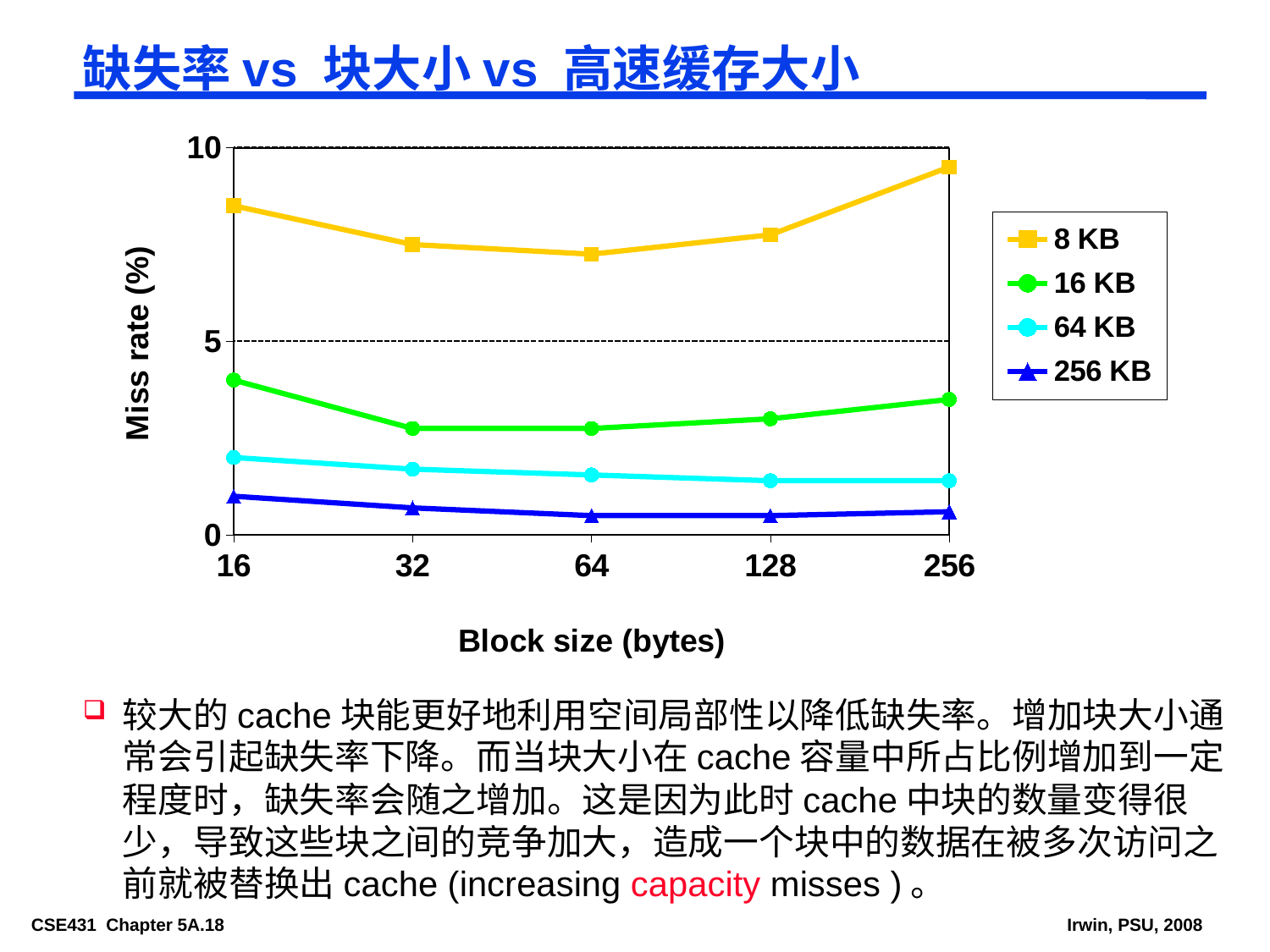

# 缺失率vs 块大小vs 高速缓存大小

### Chart

| Category | 8 KB | 16 KB | 64 KB | 256 KB |
|---|---|---|---|---|
| 16 | 8.5 | 4.0 | 2.0 | 1.0 |
| 32 | 7.5 | 2.75 | 1.7000000000000026 | 0.7000000000000006 |
| 64 | 7.25 | 2.75 | 1.55 | 0.5 |
| 128 | 7.75 | 3.0 | 1.4 | 0.5 |
| 256 | 9.5 | 3.5 | 1.4 | 0.6000000000000006 |
较大的cache块能更好地利用空间局部性以降低缺失率。增加块大小通常会引起缺失率下降。而当块大小在cache容量中所占比例增加到一定程度时，缺失率会随之增加。这是因为此时cache中块的数量变得很少，导致这些块之间的竞争加大，造成一个块中的数据在被多次访问之前就被替换出cache (increasing capacity misses )。